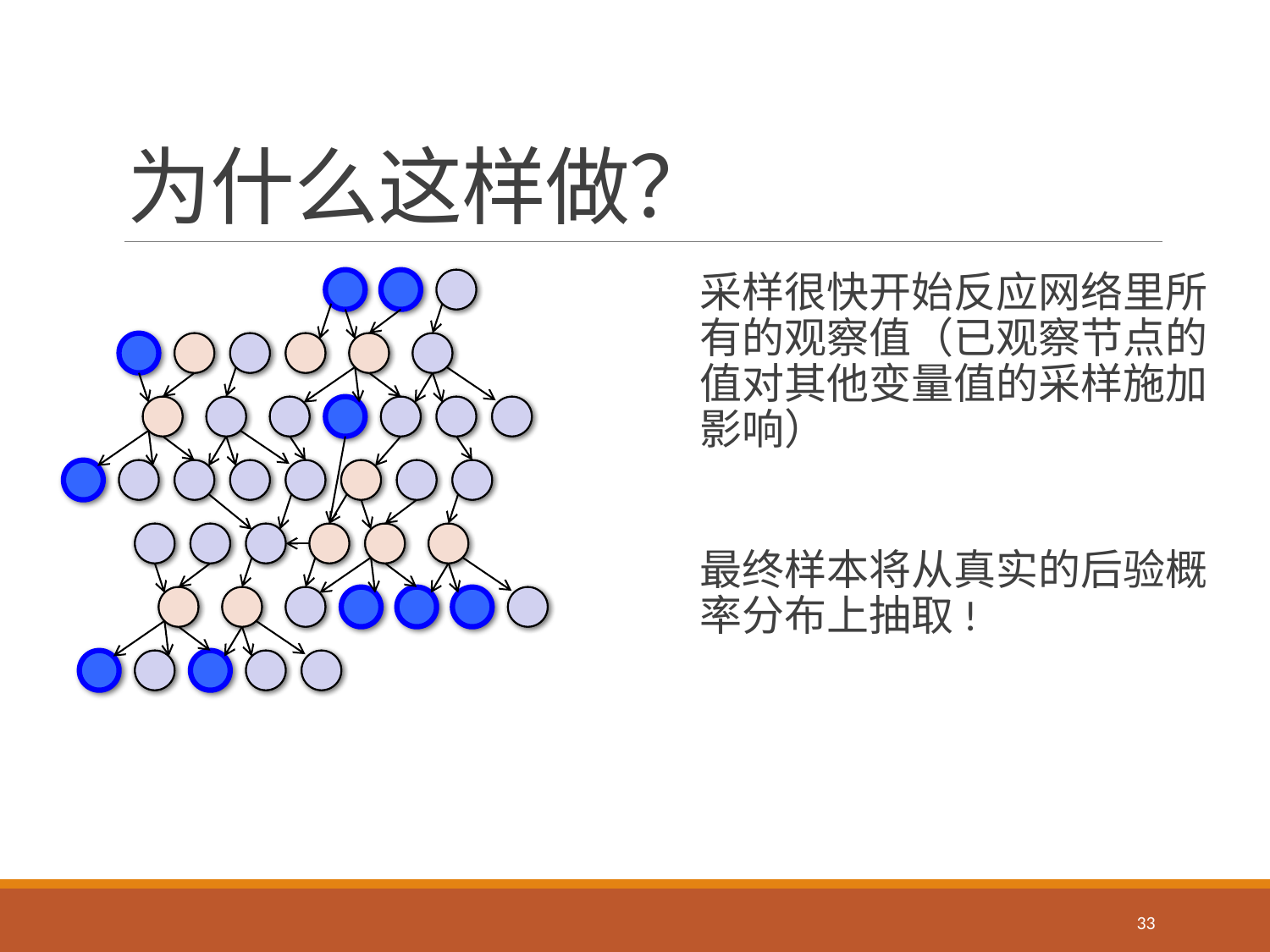

# 为什么这样做？
采样很快开始反应网络里所有的观察值（已观察节点的值对其他变量值的采样施加影响）

最终样本将从真实的后验概率分布上抽取!

33